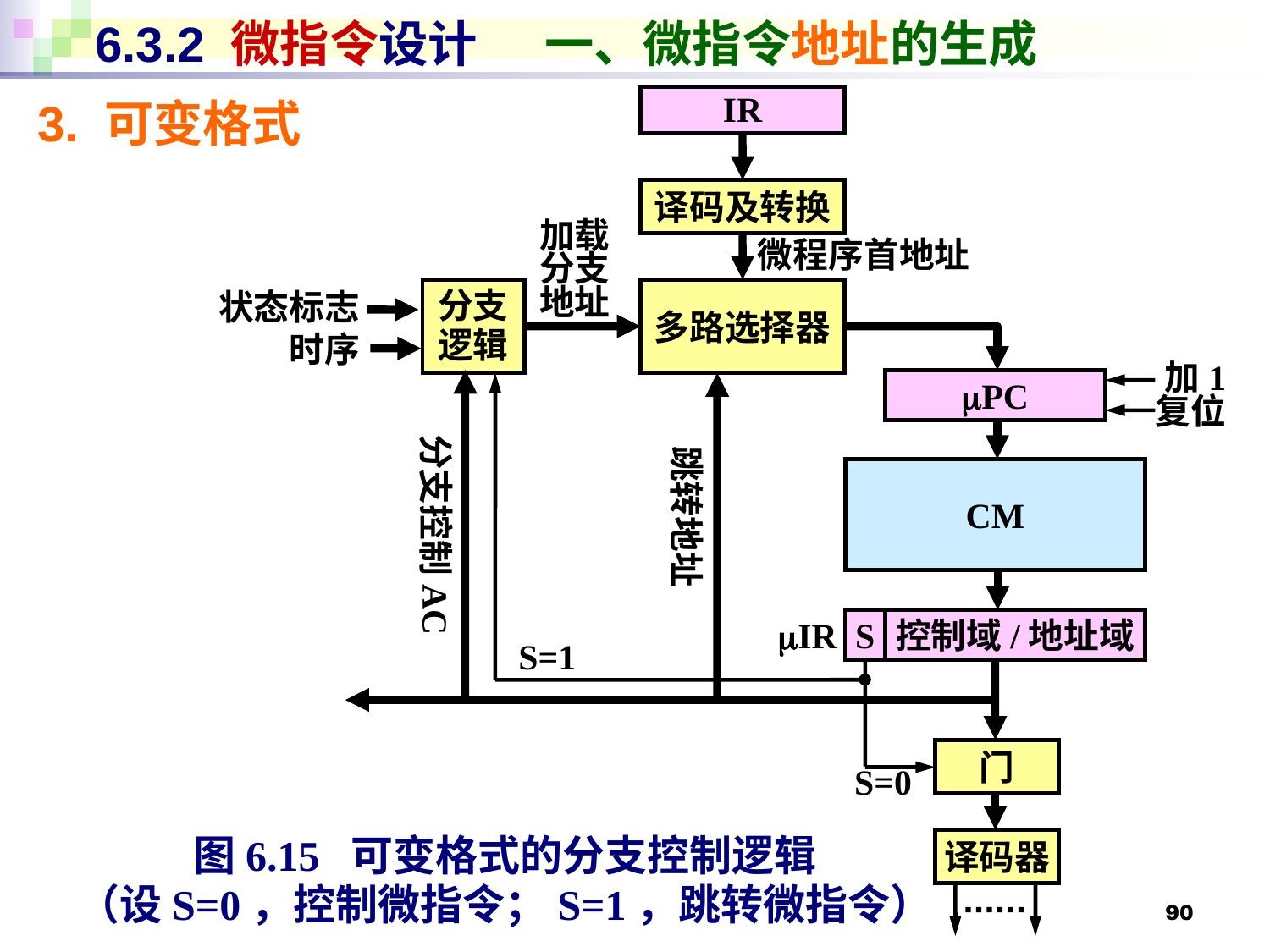

# 6.3.2 微指令设计      一、微指令地址的生成
3. 可变格式
IR

译码及转换
加载
分支
地址

微程序首地址

分支逻辑
多路选择器
状态标志

时序

加1

μPC

复位

分支控制AC

跳转地址
CM

μIR
S
控制域/地址域
S=1

门
S=0

图6.15  可变格式的分支控制逻辑
（设S=0，控制微指令；S=1，跳转微指令）
译码器
90